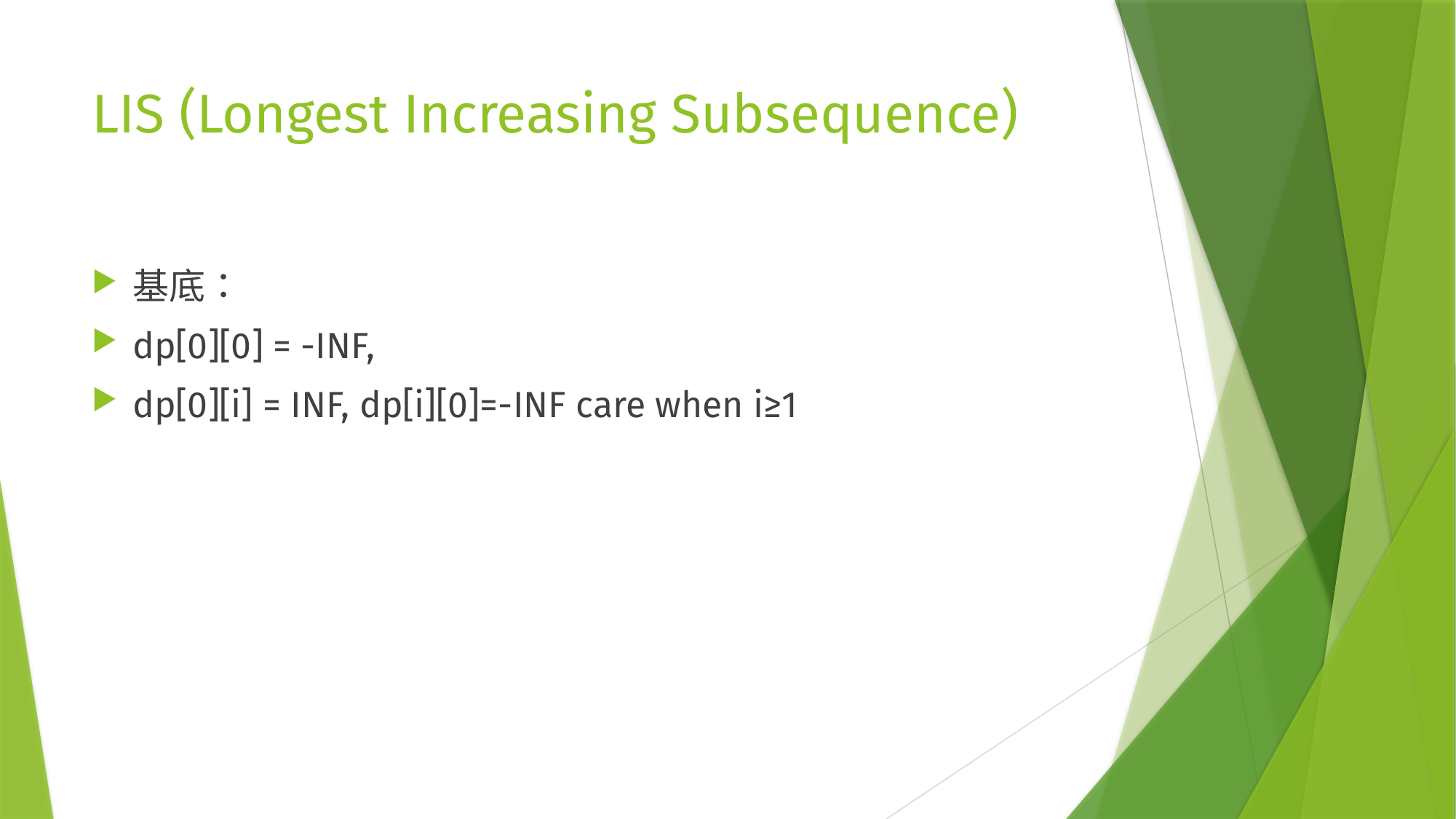

# LIS (Longest Increasing Subsequence)
基底：
dp[0][0] = -INF,
dp[0][i] = INF, dp[i][0]=-INF care when i≥1